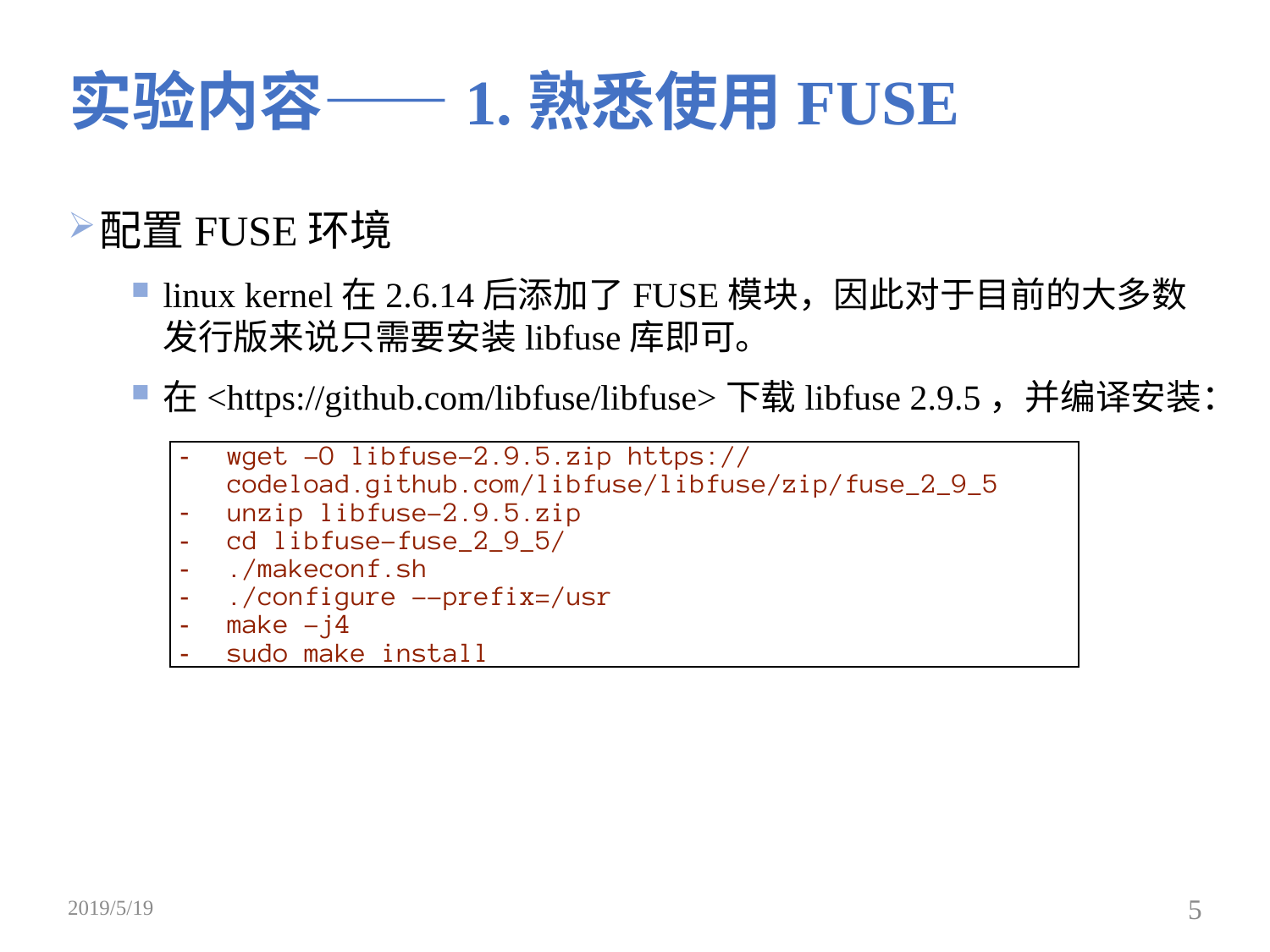

# 实验内容——1.熟悉使用FUSE
配置FUSE环境
linux kernel在2.6.14后添加了FUSE模块，因此对于目前的大多数发行版来说只需要安装libfuse库即可。
在<https://github.com/libfuse/libfuse>下载libfuse 2.9.5，并编译安装：
| wget -O libfuse-2.9.5.zip https://codeload.github.com/libfuse/libfuse/zip/fuse\_2\_9\_5 unzip libfuse-2.9.5.zip cd libfuse-fuse\_2\_9\_5/ ./makeconf.sh ./configure --prefix=/usr make -j4 sudo make install |
| --- |
2019/5/19
5